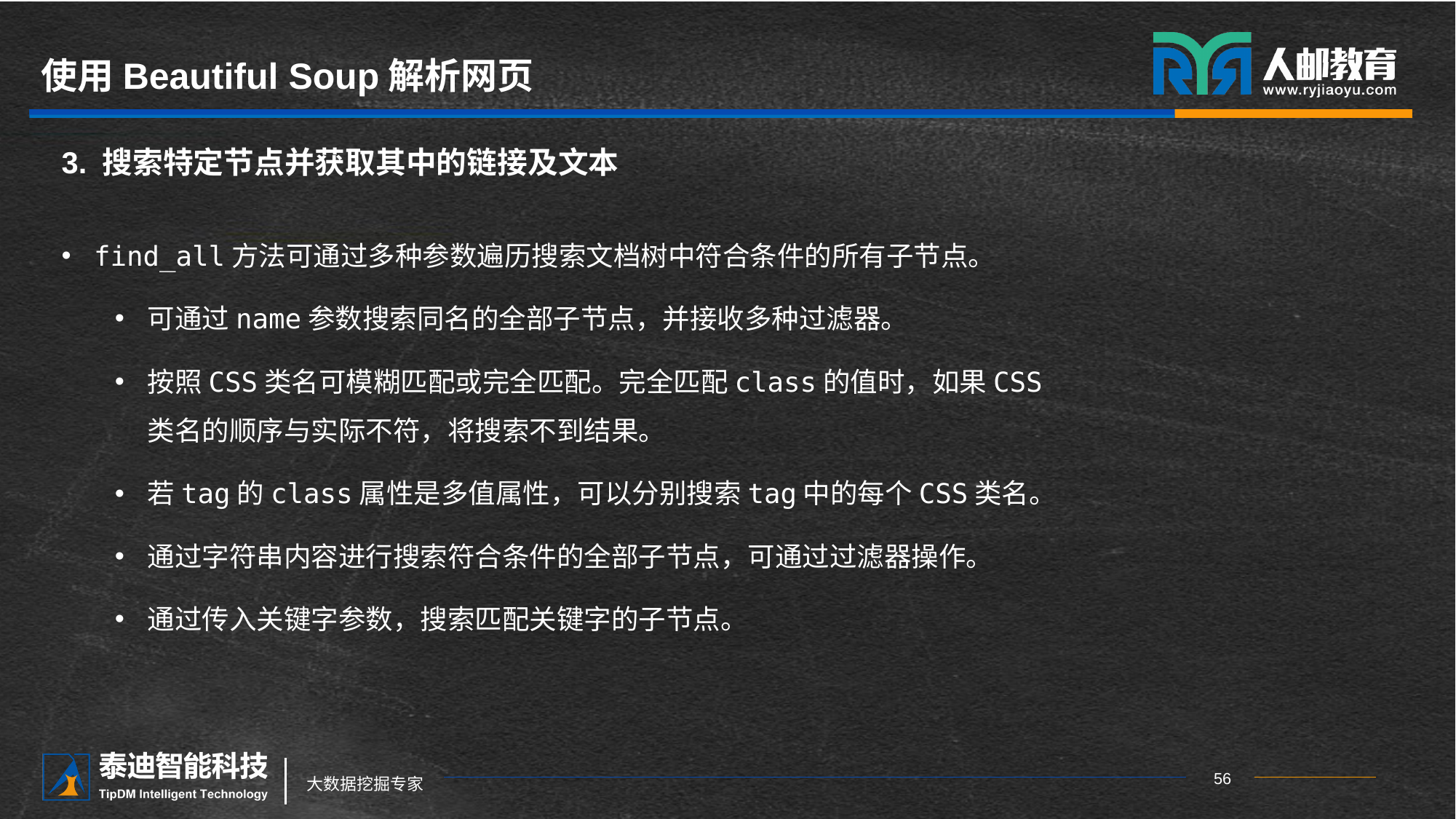

# 使用Beautiful Soup解析网页
3. 搜索特定节点并获取其中的链接及文本
find_all方法可通过多种参数遍历搜索文档树中符合条件的所有子节点。
可通过name参数搜索同名的全部子节点，并接收多种过滤器。
按照CSS类名可模糊匹配或完全匹配。完全匹配class的值时，如果CSS类名的顺序与实际不符，将搜索不到结果。
若tag的class属性是多值属性，可以分别搜索tag中的每个CSS类名。
通过字符串内容进行搜索符合条件的全部子节点，可通过过滤器操作。
通过传入关键字参数，搜索匹配关键字的子节点。